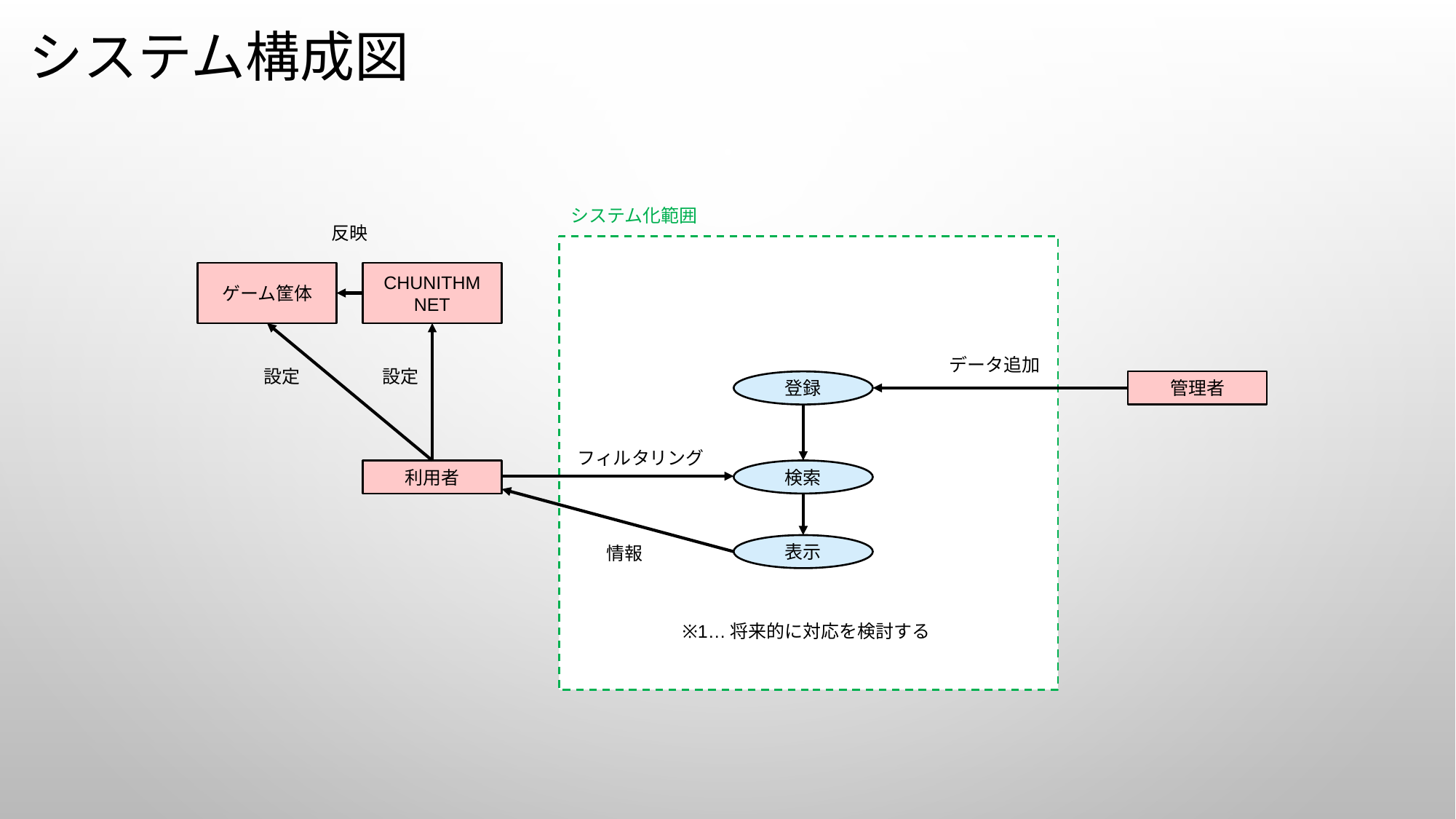

# システム構成図
システム化範囲
反映

ゲーム筐体
CHUNITHM NET
データ追加
設定
設定
登録
管理者
フィルタリング
利用者
検索
表示
情報
※1…将来的に対応を検討する